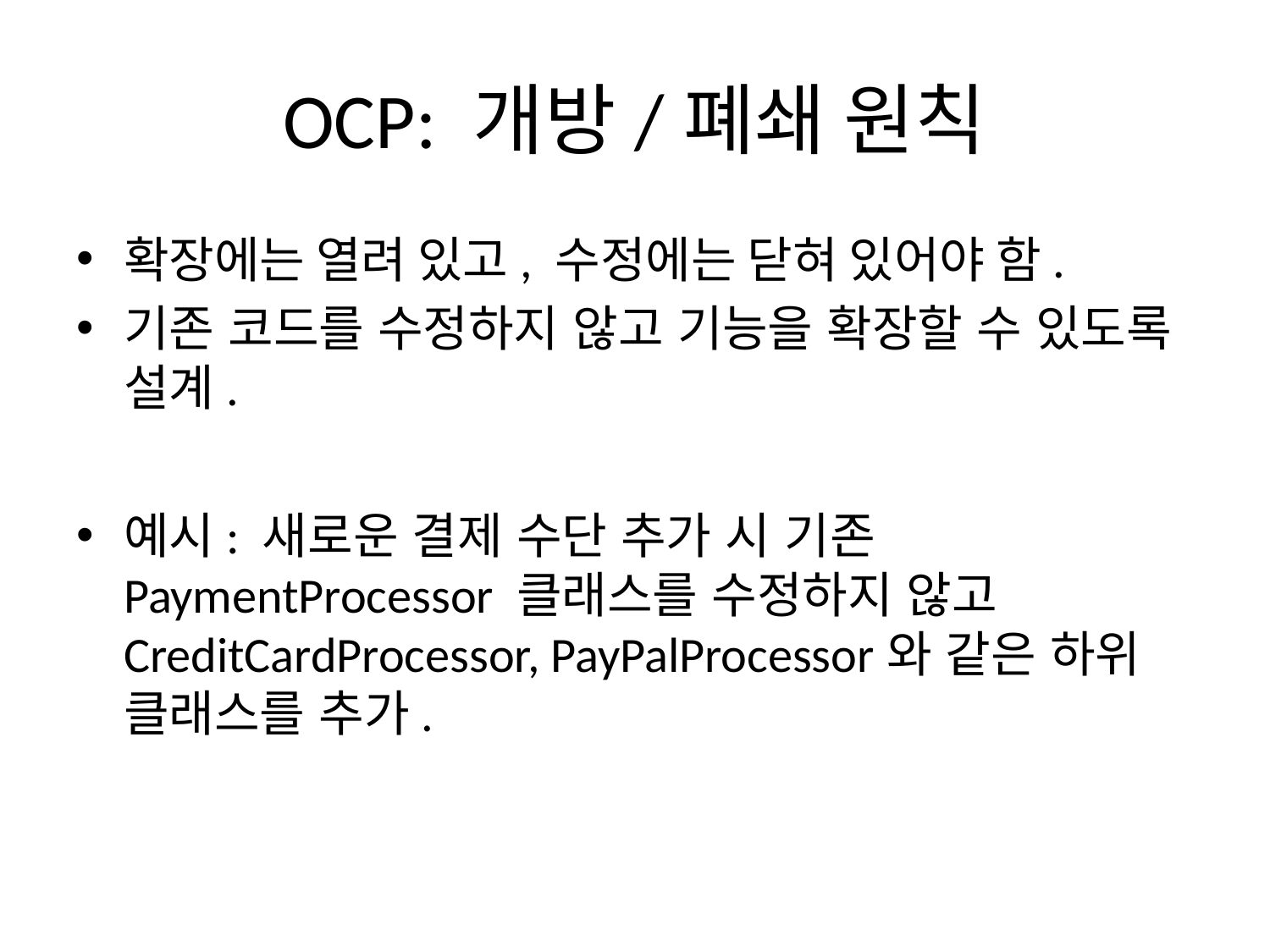

# OCP: 개방/폐쇄 원칙
확장에는 열려 있고, 수정에는 닫혀 있어야 함.
기존 코드를 수정하지 않고 기능을 확장할 수 있도록 설계.

예시: 새로운 결제 수단 추가 시 기존 PaymentProcessor 클래스를 수정하지 않고 CreditCardProcessor, PayPalProcessor와 같은 하위 클래스를 추가.